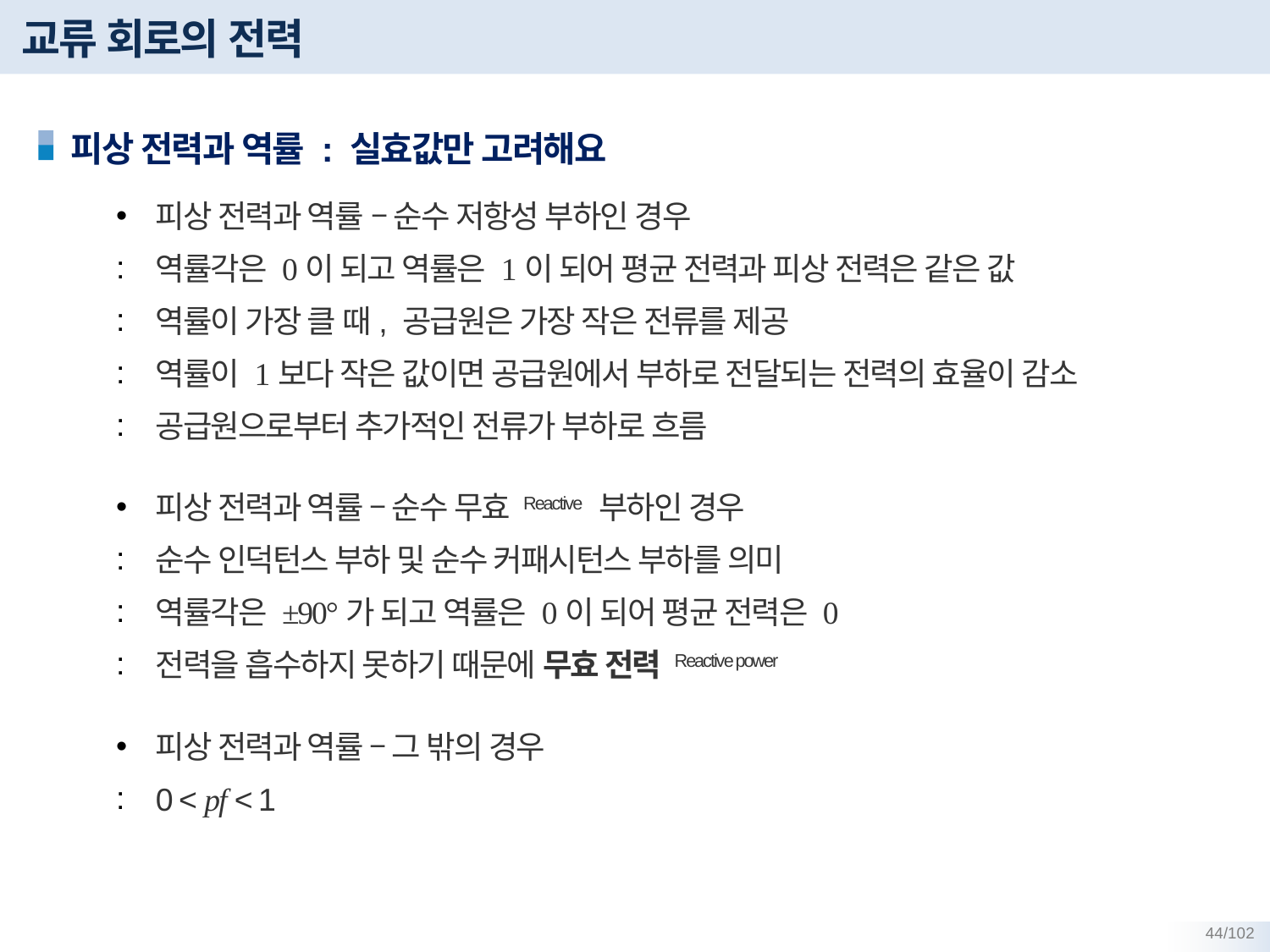

# 교류 회로의 전력
피상 전력과 역률 : 실효값만 고려해요

피상 전력과 역률 – 순수 저항성 부하인 경우
역률각은 0이 되고 역률은 1이 되어 평균 전력과 피상 전력은 같은 값
역률이 가장 클 때, 공급원은 가장 작은 전류를 제공
역률이 1보다 작은 값이면 공급원에서 부하로 전달되는 전력의 효율이 감소
공급원으로부터 추가적인 전류가 부하로 흐름

피상 전력과 역률 – 순수 무효 Reactive 부하인 경우
순수 인덕턴스 부하 및 순수 커패시턴스 부하를 의미
역률각은 ±90°가 되고 역률은 0이 되어 평균 전력은 0
전력을 흡수하지 못하기 때문에 무효 전력 Reactive power

피상 전력과 역률 – 그 밖의 경우
0 < pf < 1